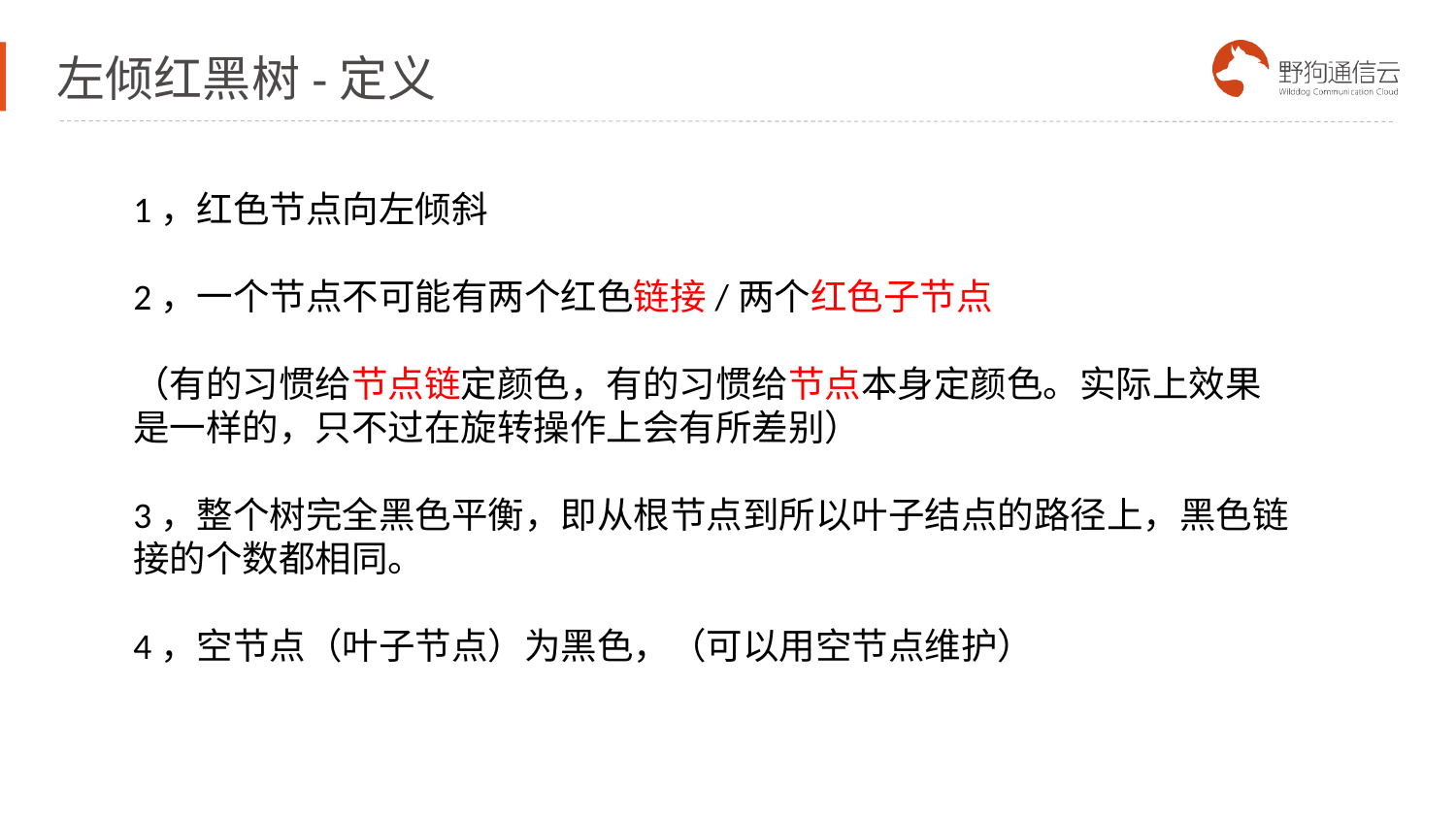

# 左倾红黑树-定义
1，红色节点向左倾斜

2，一个节点不可能有两个红色链接/两个红色子节点

（有的习惯给节点链定颜色，有的习惯给节点本身定颜色。实际上效果是一样的，只不过在旋转操作上会有所差别）

3，整个树完全黑色平衡，即从根节点到所以叶子结点的路径上，黑色链接的个数都相同。

4，空节点（叶子节点）为黑色，（可以用空节点维护）